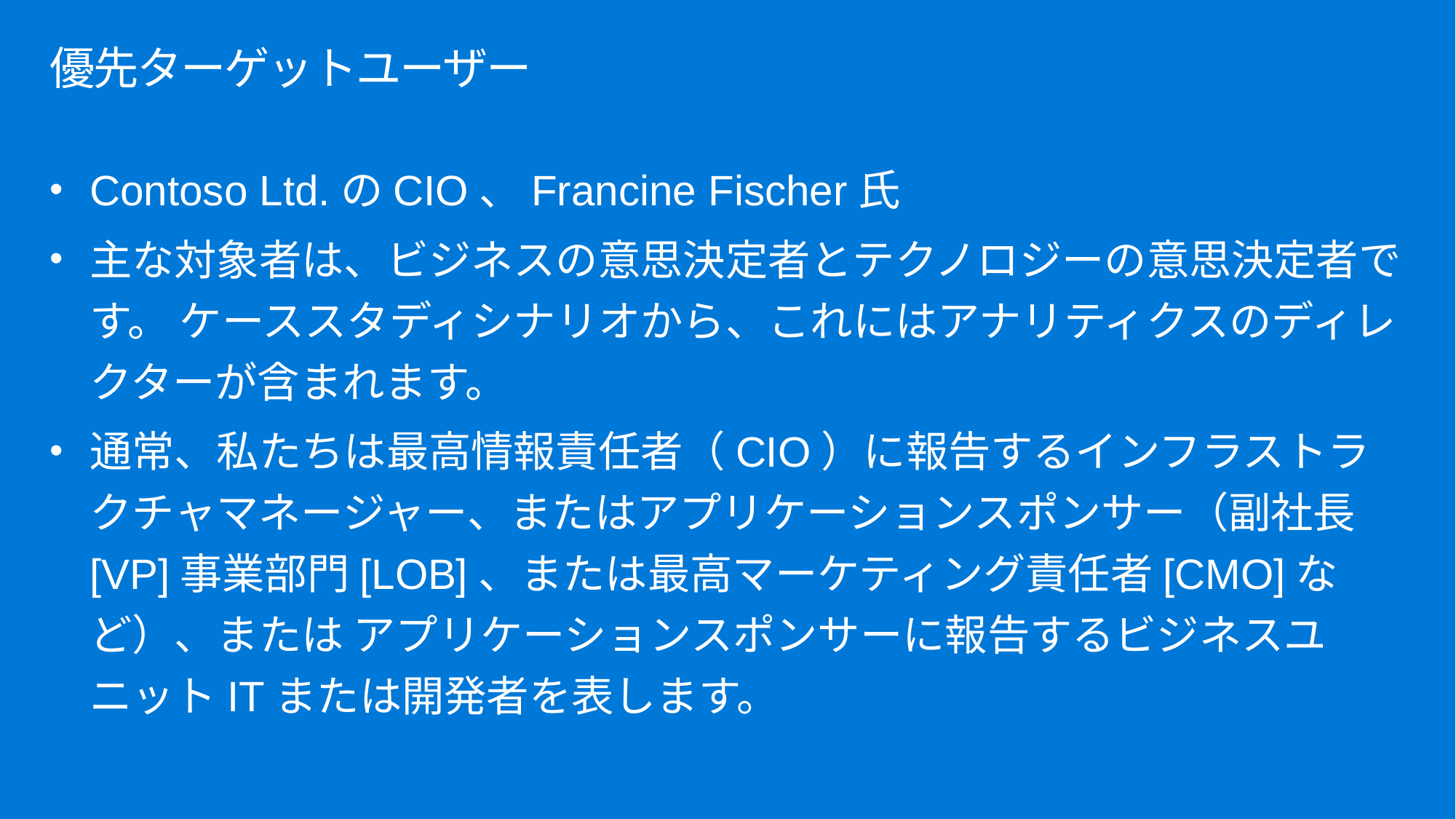

# 優先ターゲットユーザー
Contoso Ltd.のCIO、Francine Fischer氏
主な対象者は、ビジネスの意思決定者とテクノロジーの意思決定者です。 ケーススタディシナリオから、これにはアナリティクスのディレクターが含まれます。
通常、私たちは最高情報責任者（CIO）に報告するインフラストラクチャマネージャー、またはアプリケーションスポンサー（副社長[VP]事業部門[LOB]、または最高マーケティング責任者[CMO]など）、または アプリケーションスポンサーに報告するビジネスユニットITまたは開発者を表します。